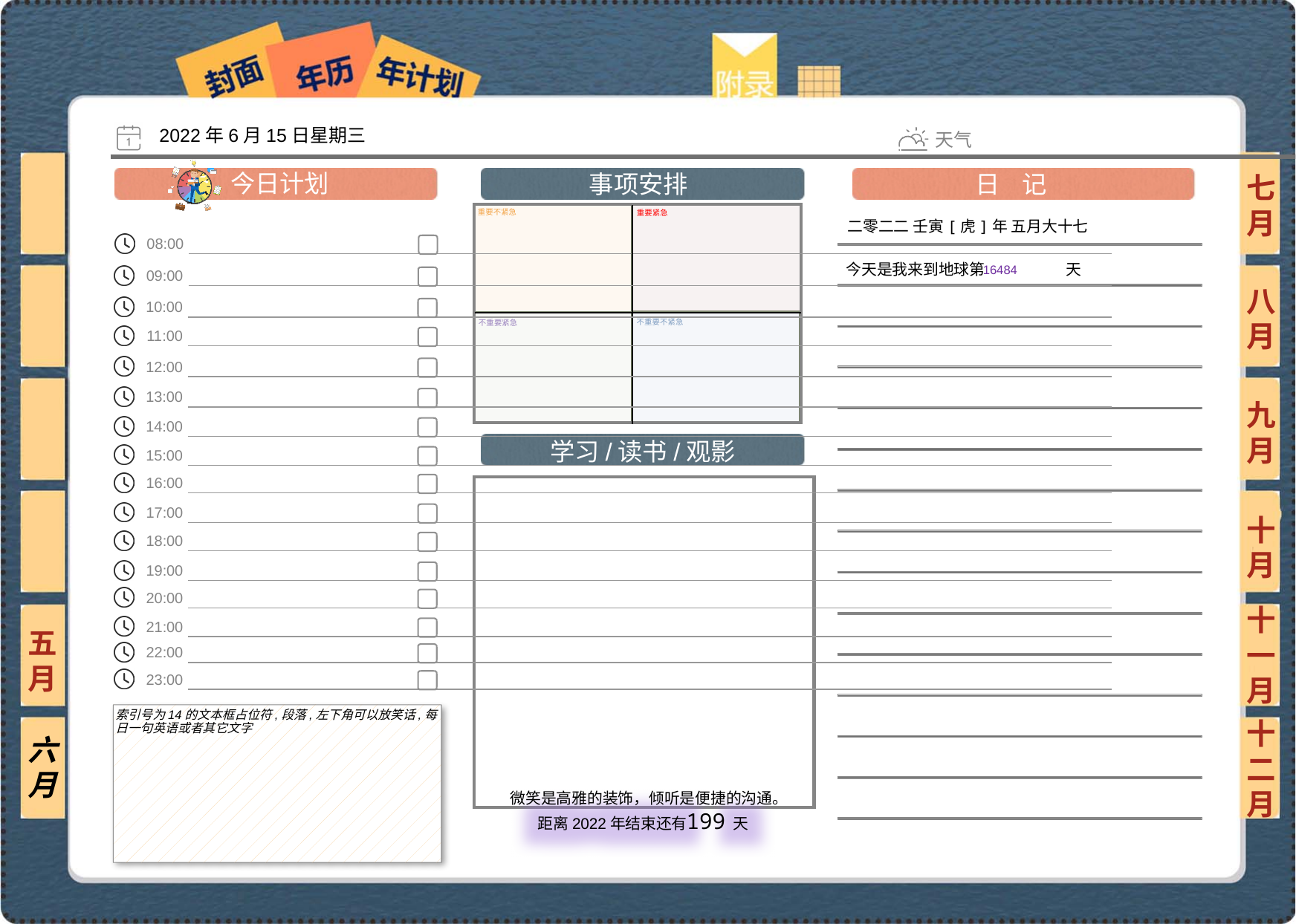

2022年6月15日星期三
七月
二零二二 壬寅[虎]年 五月大十七
16484
八月
九月
十月
十一月
五月
索引号为14的文本框占位符,段落,左下角可以放笑话,每日一句英语或者其它文字
六月
十二月
199
 微笑是高雅的装饰，倾听是便捷的沟通。